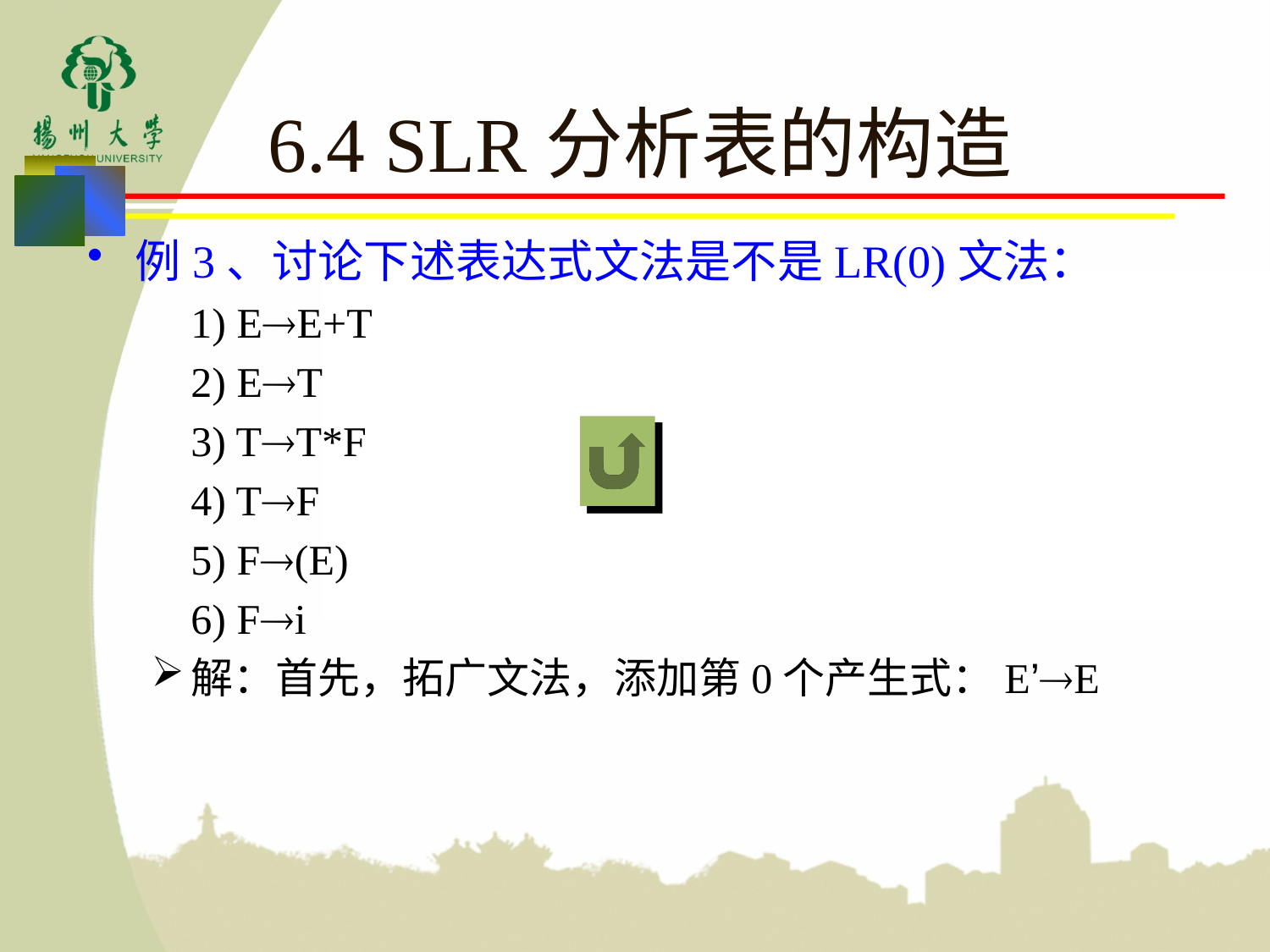

# 6.4 SLR分析表的构造
例3、讨论下述表达式文法是不是LR(0)文法：
	1) E→E+T
	2) E→T
	3) T→T*F
	4) T→F
	5) F→(E)
	6) F→i
解：首先，拓广文法，添加第0个产生式：E’→E

61